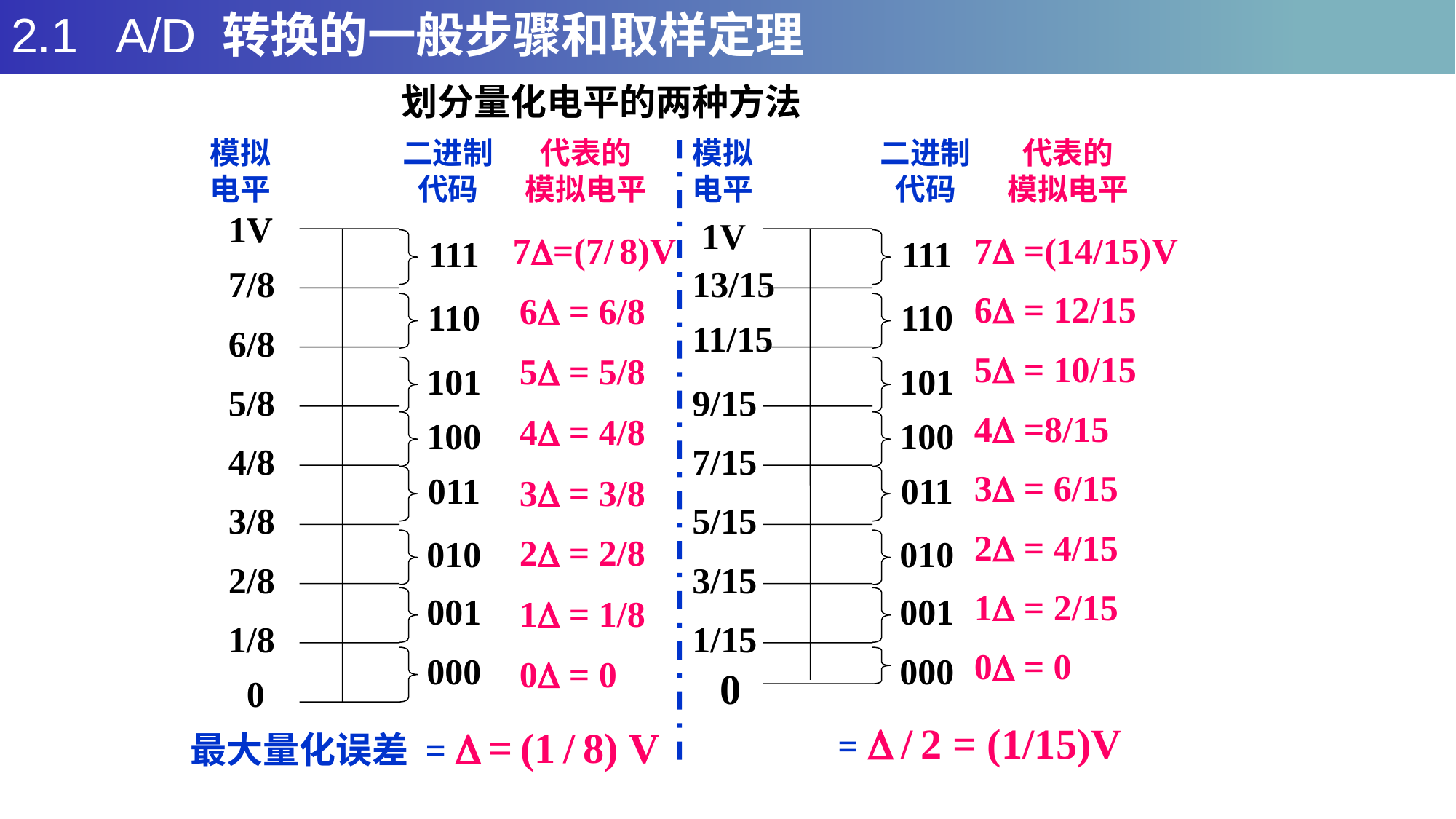

# 2.1   A/D 转换的一般步骤和取样定理
划分量化电平的两种方法
模拟
电平
二进制
代码
代表的
模拟电平
模拟
电平
二进制
代码
代表的
模拟电平

1V
111

7/8
110

6/8
101

5/8
100

4/8
011

3/8
010

2/8
001

1/8
000

0
1V
111

   13/15
110

  11/15
101

9/15
100

7/15
011

5/15
010

3/15
001

1/15
000

0
7Δ =(14/15)V
6Δ = 12/15
5Δ = 10/15
4Δ =8/15
3Δ = 6/15
2Δ = 4/15
1Δ = 2/15
0Δ = 0
7Δ=(7/ 8)V
6Δ = 6/8
5Δ = 5/8
4Δ = 4/8
3Δ = 3/8
2Δ = 2/8
1Δ = 1/8
0Δ = 0
  = Δ / 2 = (1/15)V
最大量化误差 = Δ = (1 / 8) V